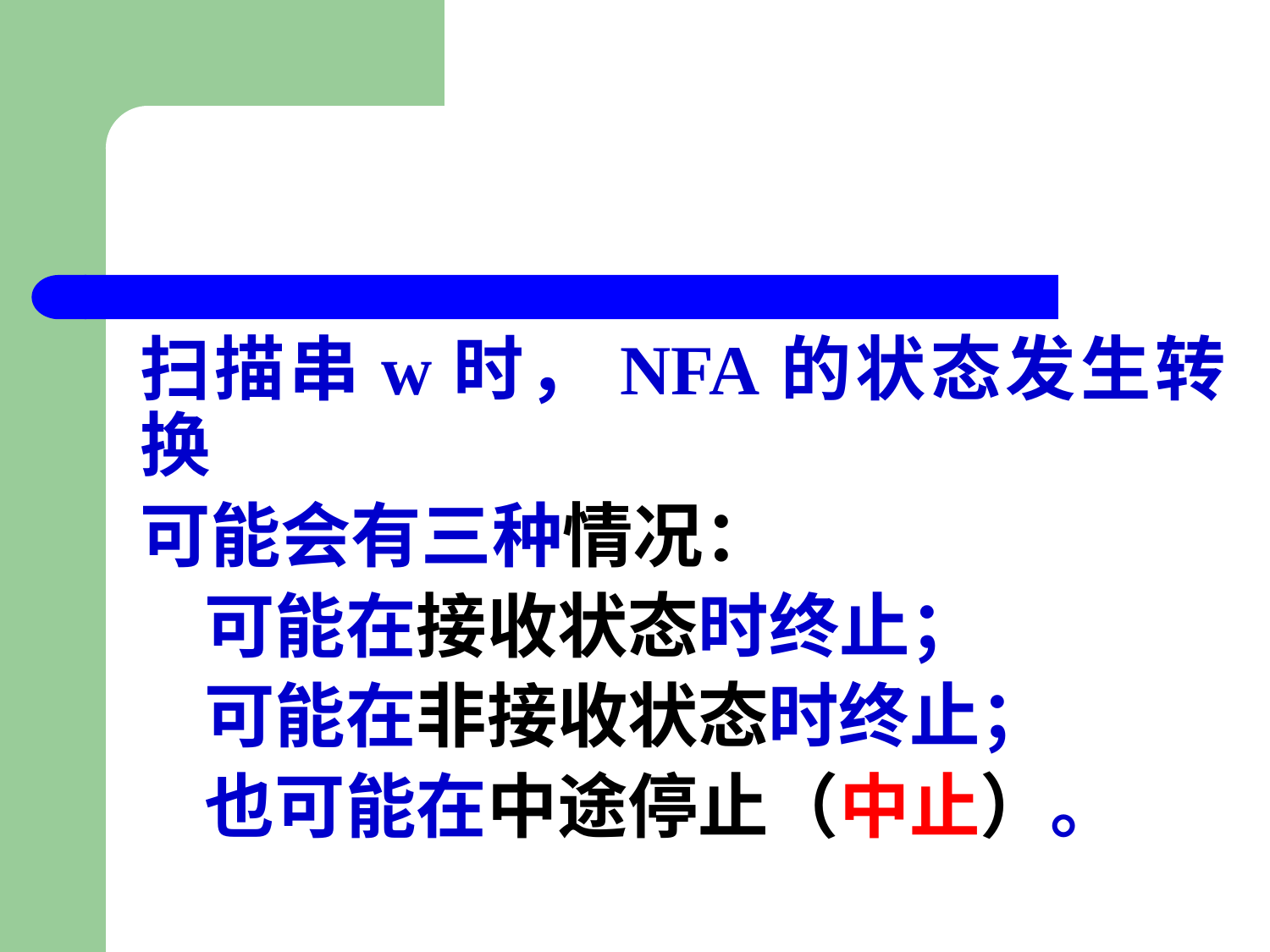

#
扫描串w时，NFA的状态发生转换
可能会有三种情况：
   可能在接收状态时终止；
   可能在非接收状态时终止；
   也可能在中途停止（中止）。